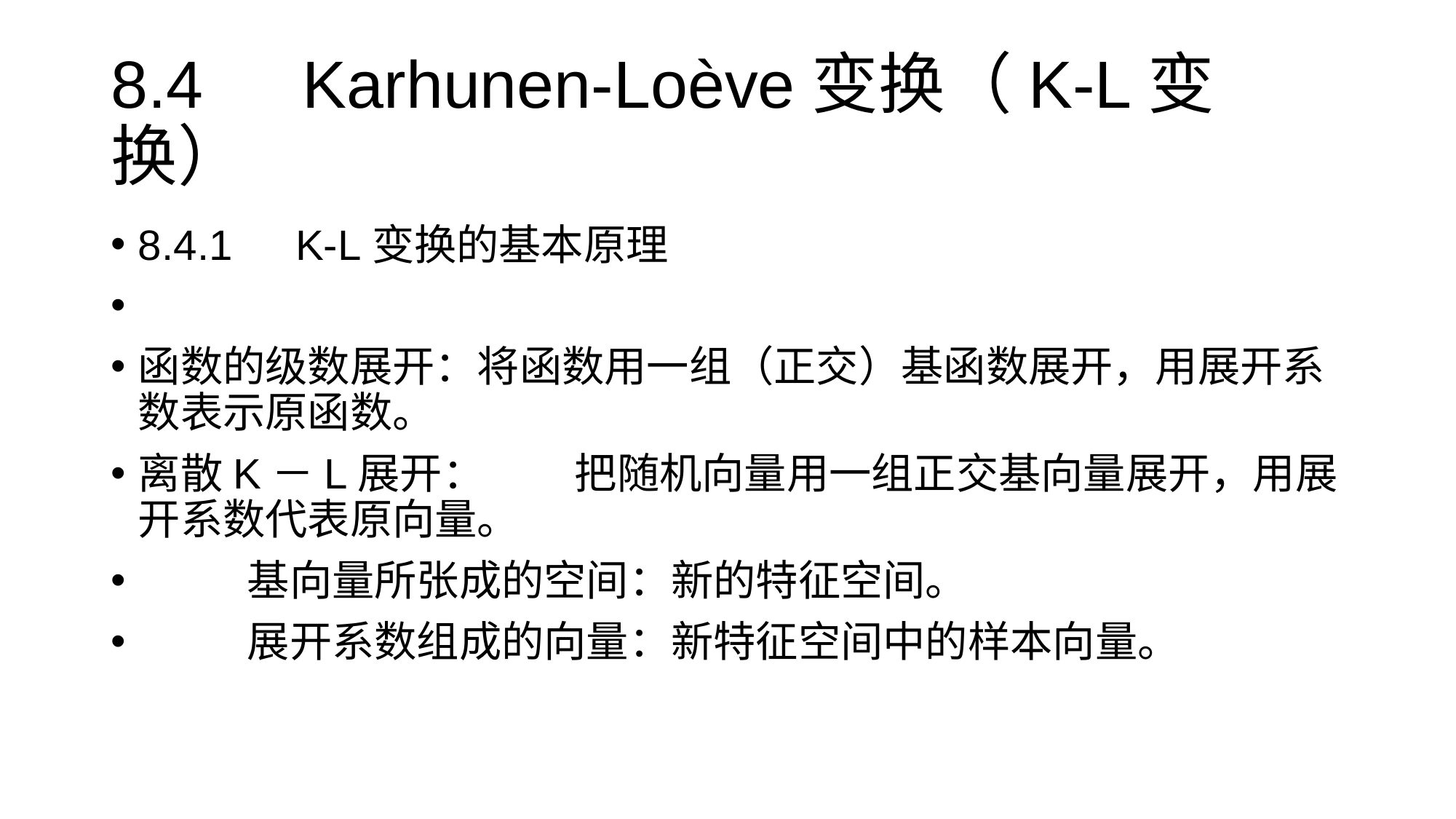

# 8.4　Karhunen-Loève变换（K-L变换）
8.4.1　K-L变换的基本原理

函数的级数展开：将函数用一组（正交）基函数展开，用展开系数表示原函数。
离散K－L展开：	把随机向量用一组正交基向量展开，用展开系数代表原向量。
	基向量所张成的空间：新的特征空间。
	展开系数组成的向量：新特征空间中的样本向量。